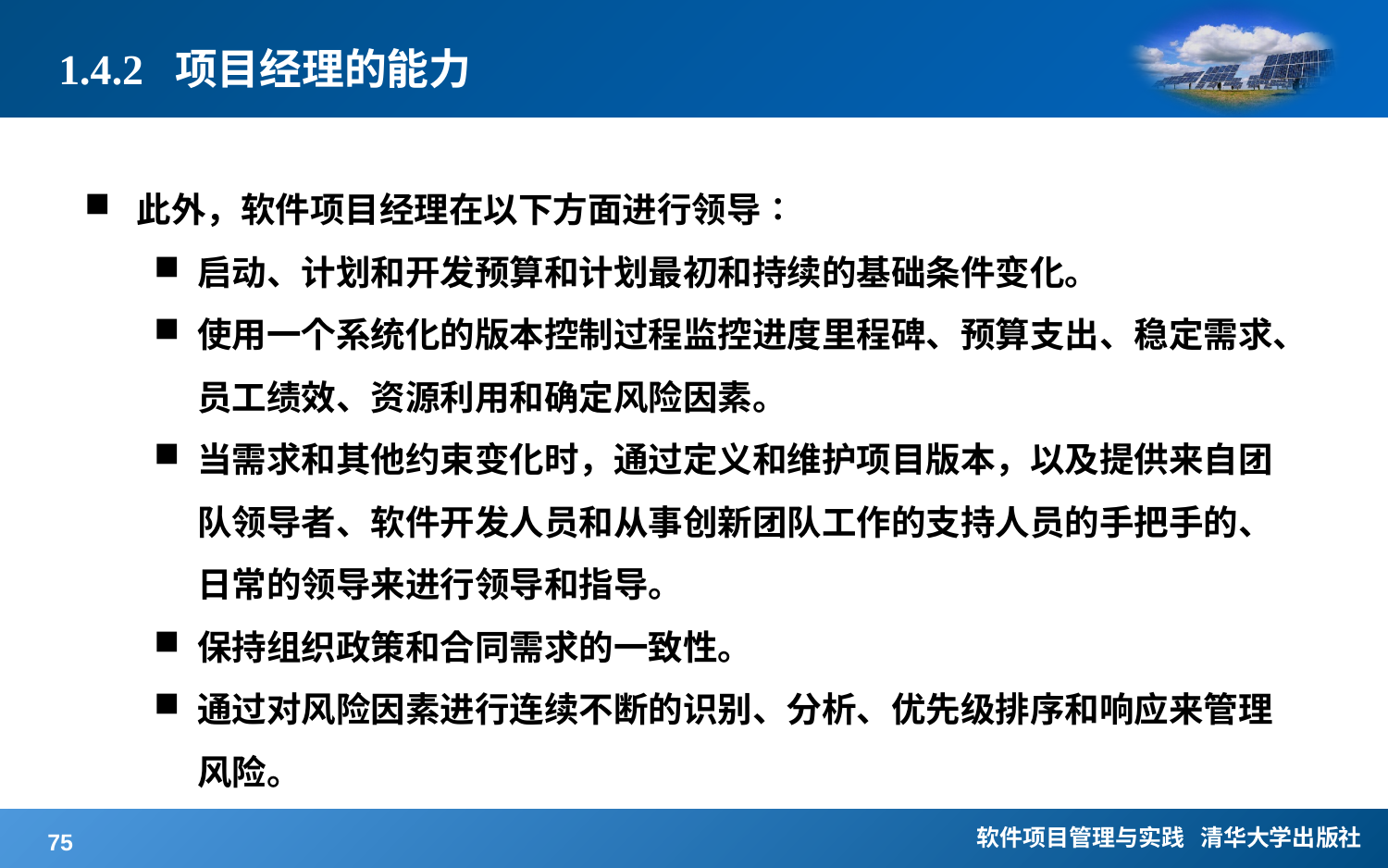

# 1.4.2  项目经理的能力
此外，软件项目经理在以下方面进行领导∶
启动、计划和开发预算和计划最初和持续的基础条件变化。
使用一个系统化的版本控制过程监控进度里程碑、预算支出、稳定需求、员工绩效、资源利用和确定风险因素。
当需求和其他约束变化时，通过定义和维护项目版本，以及提供来自团队领导者、软件开发人员和从事创新团队工作的支持人员的手把手的、日常的领导来进行领导和指导。
保持组织政策和合同需求的一致性。
通过对风险因素进行连续不断的识别、分析、优先级排序和响应来管理风险。